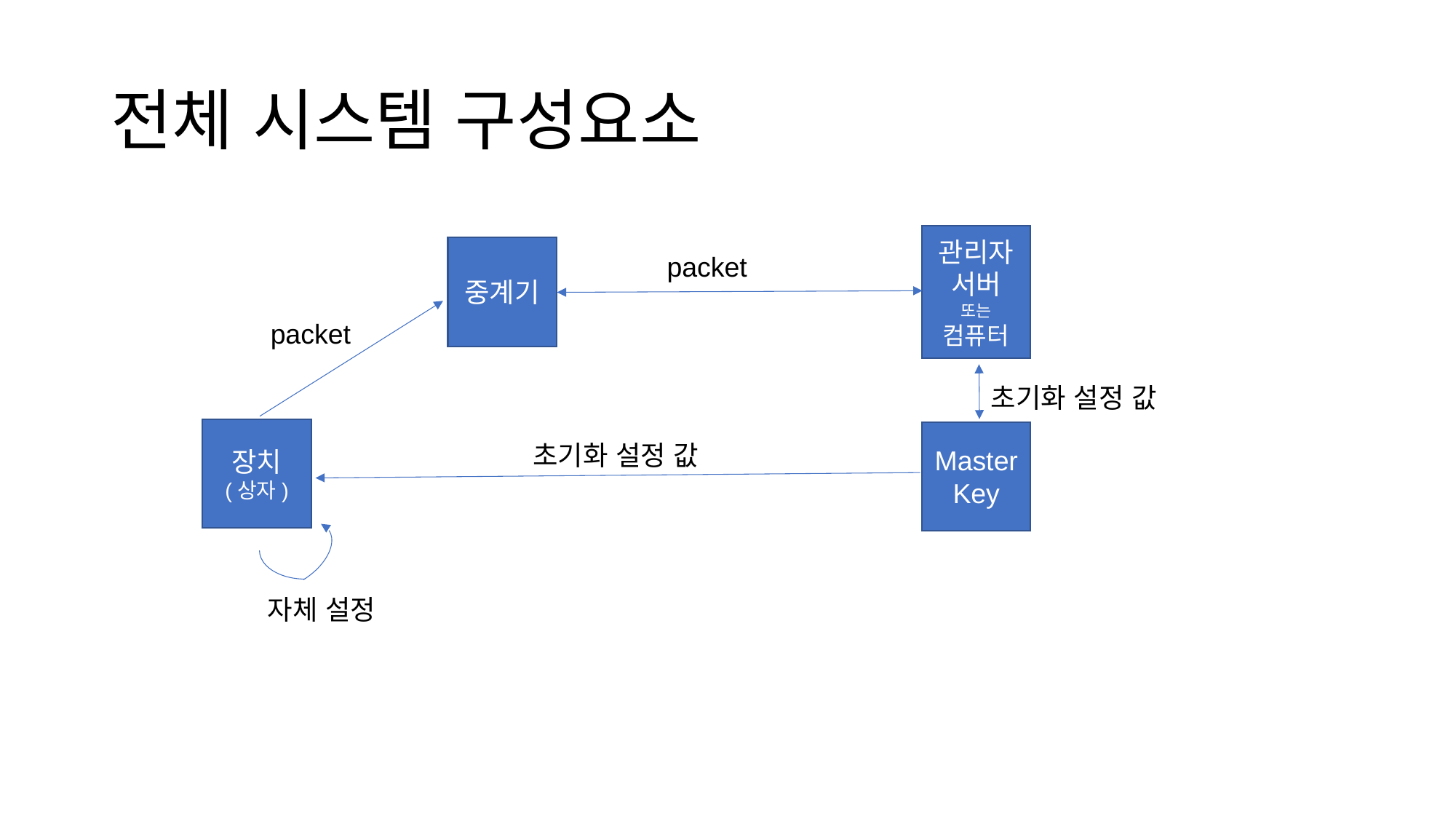

# 전체 시스템 구성요소
관리자 서버
또는
컴퓨터
중계기
packet
packet
초기화 설정 값
장치
(상자)
MasterKey
초기화 설정 값

자체 설정